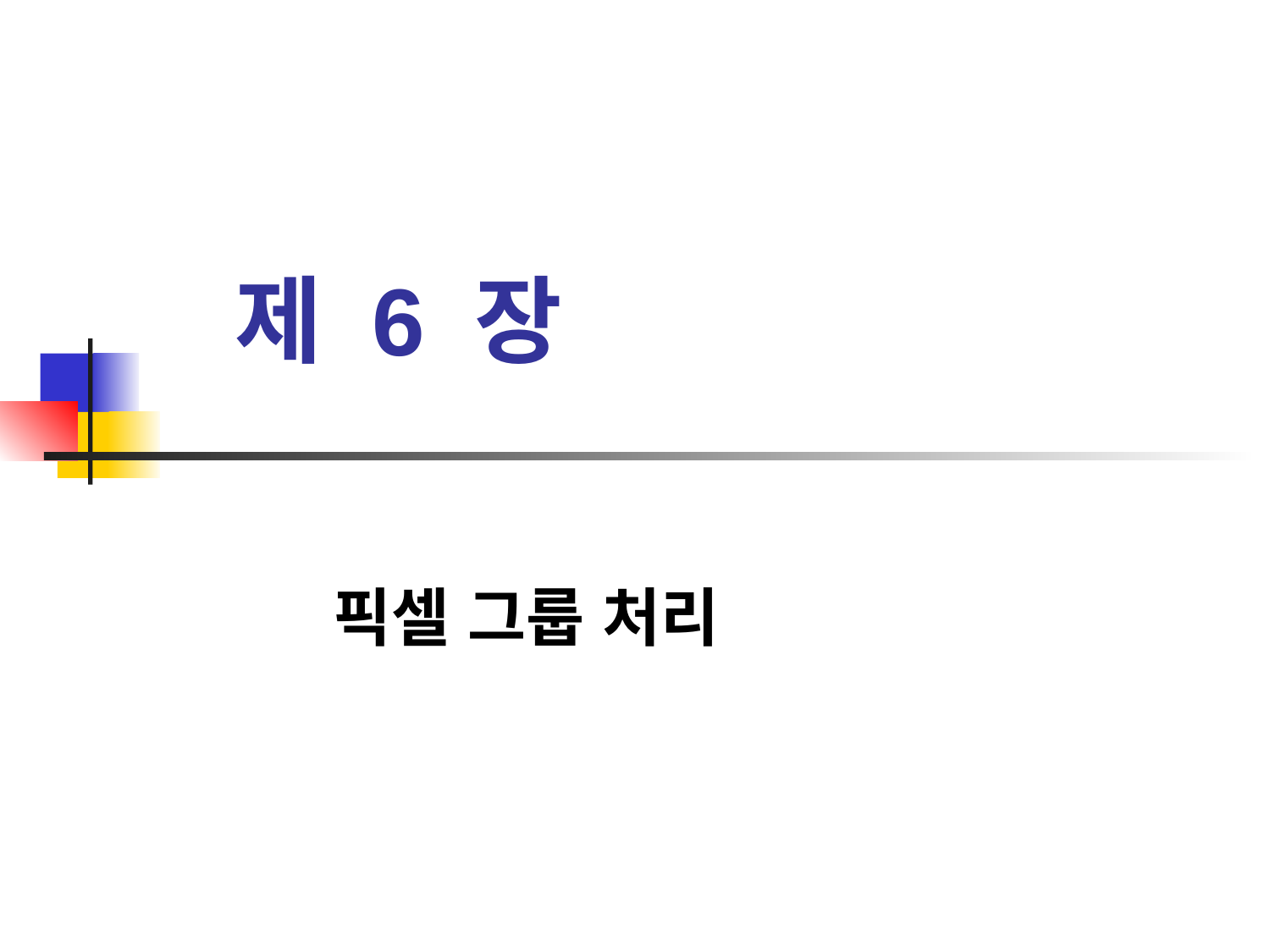

# 제 6 장
        픽셀 그룹 처리